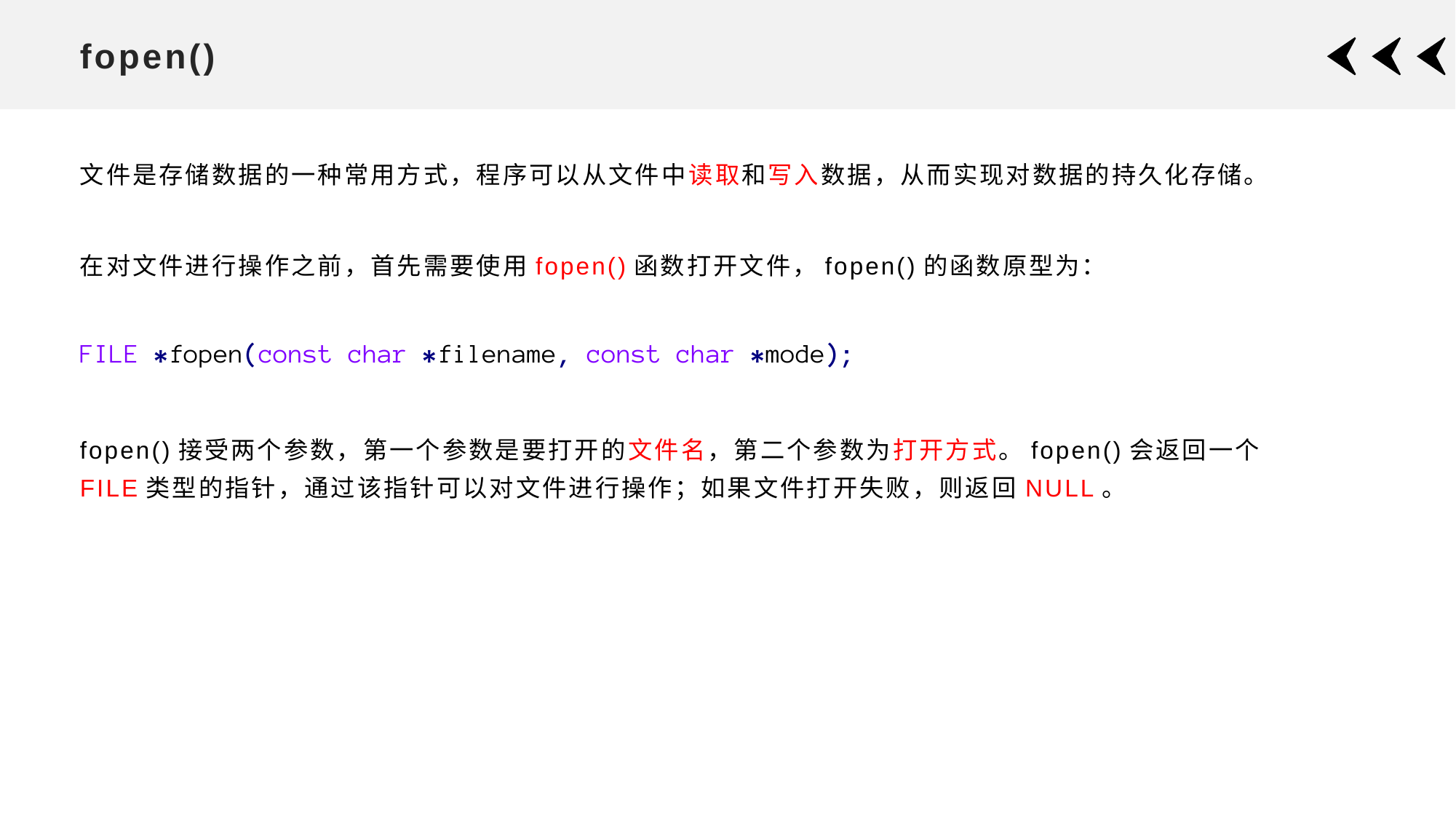

# fopen()
文件是存储数据的一种常用方式，程序可以从文件中读取和写入数据，从而实现对数据的持久化存储。
在对文件进行操作之前，首先需要使用fopen()函数打开文件，fopen()的函数原型为：
FILE *fopen(const char *filename, const char *mode);
fopen()接受两个参数，第一个参数是要打开的文件名，第二个参数为打开方式。fopen()会返回一个FILE类型的指针，通过该指针可以对文件进行操作；如果文件打开失败，则返回NULL。